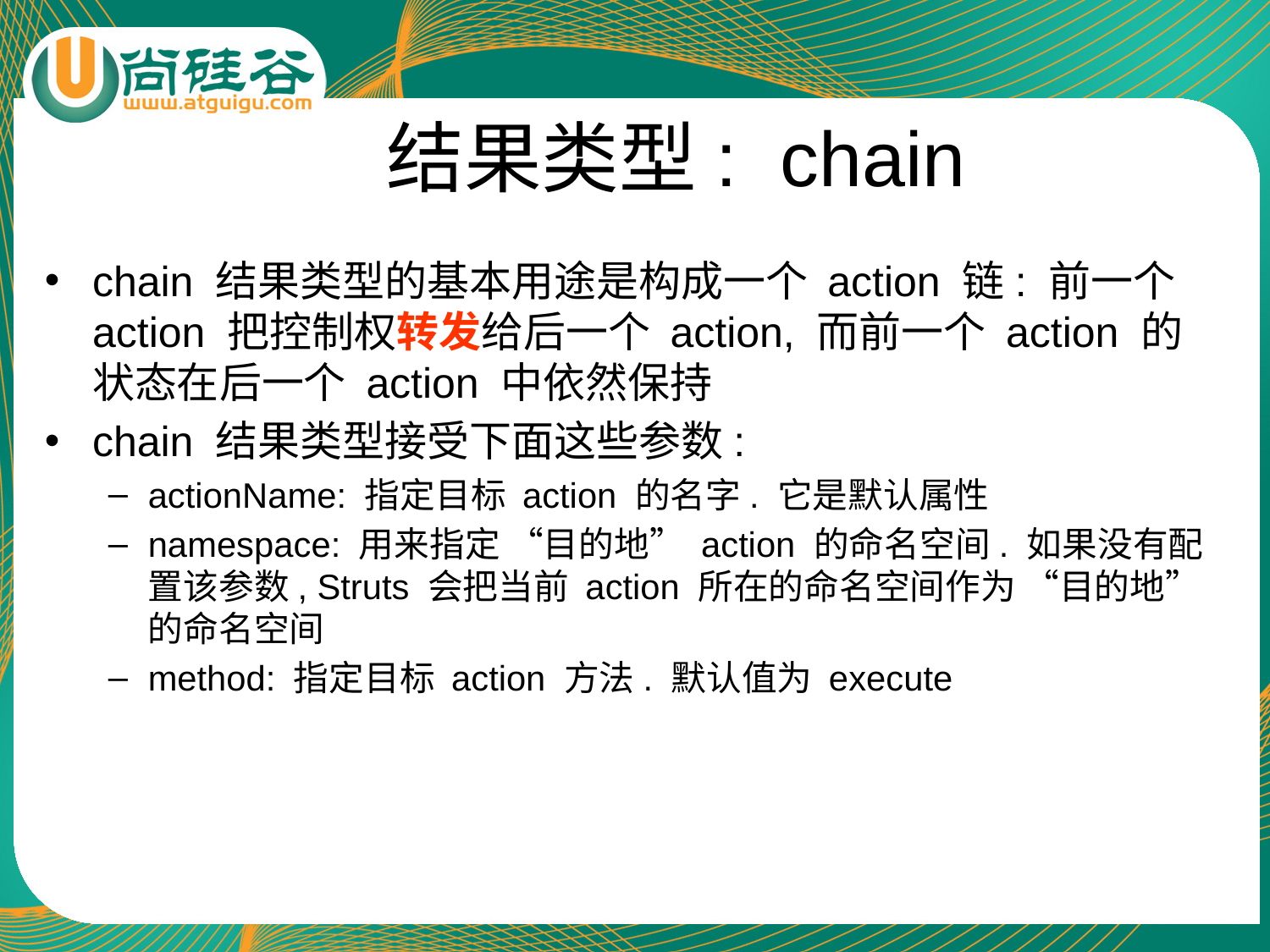

# 结果类型:  chain
chain 结果类型的基本用途是构成一个 action 链: 前一个 action 把控制权转发给后一个 action, 而前一个 action 的状态在后一个 action 中依然保持
chain 结果类型接受下面这些参数:
actionName: 指定目标 action 的名字. 它是默认属性
namespace: 用来指定 “目的地” action 的命名空间. 如果没有配置该参数, Struts 会把当前 action 所在的命名空间作为 “目的地” 的命名空间
method: 指定目标 action 方法. 默认值为 execute